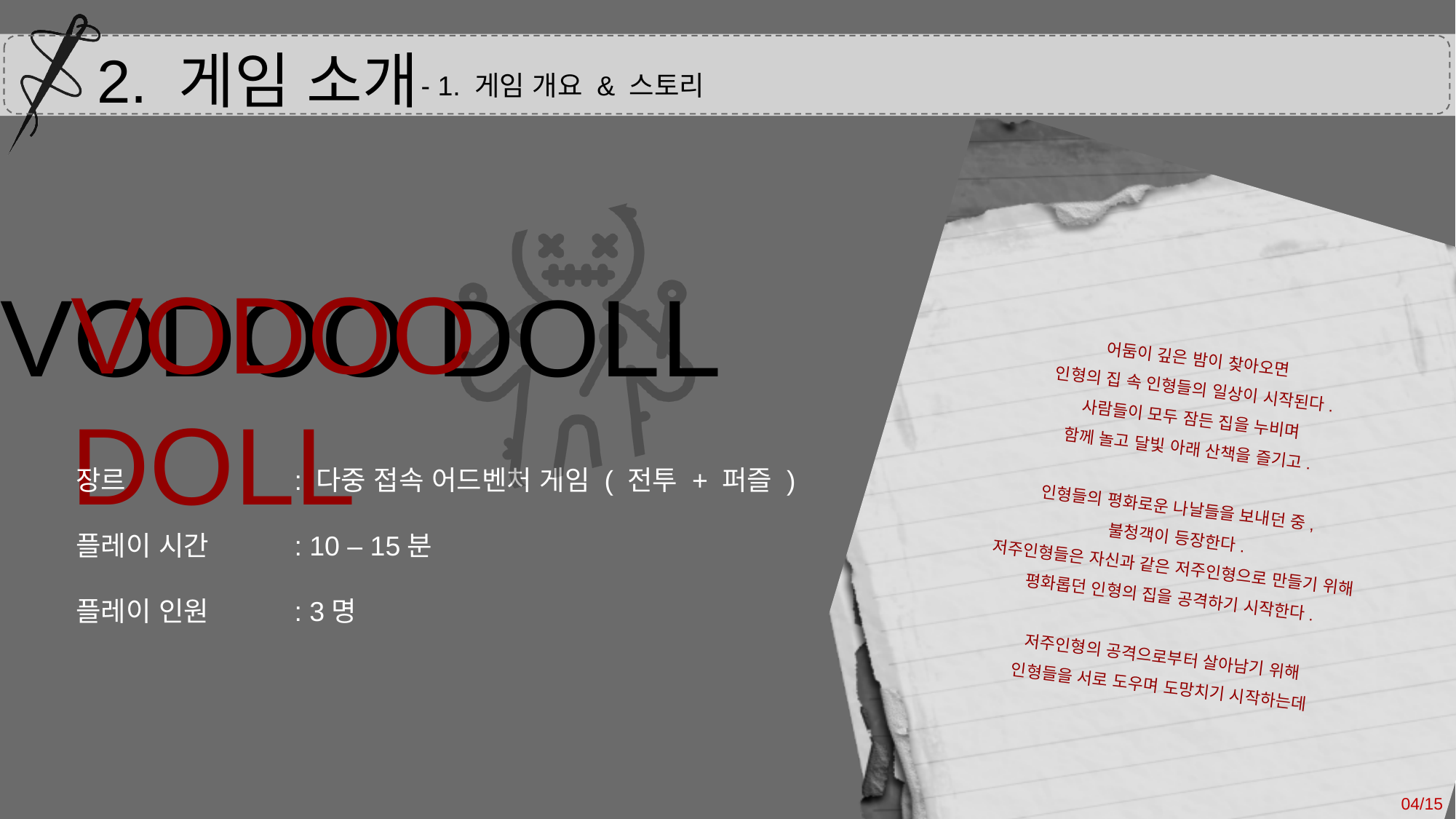

2. 게임 소개
- 1. 게임 개요 & 스토리

VODOO DOLL
VODOO DOLL
어둠이 깊은 밤이 찾아오면
인형의 집 속 인형들의 일상이 시작된다.
사람들이 모두 잠든 집을 누비며
함께 놀고 달빛 아래 산책을 즐기고.

인형들의 평화로운 나날들을 보내던 중,
불청객이 등장한다.
저주인형들은 자신과 같은 저주인형으로 만들기 위해
평화롭던 인형의 집을 공격하기 시작한다.

저주인형의 공격으로부터 살아남기 위해
인형들을 서로 도우며 도망치기 시작하는데
장르 		: 다중 접속 어드벤처 게임 ( 전투 + 퍼즐 )
플레이 시간	: 10 – 15분
플레이 인원	: 3명
04/15